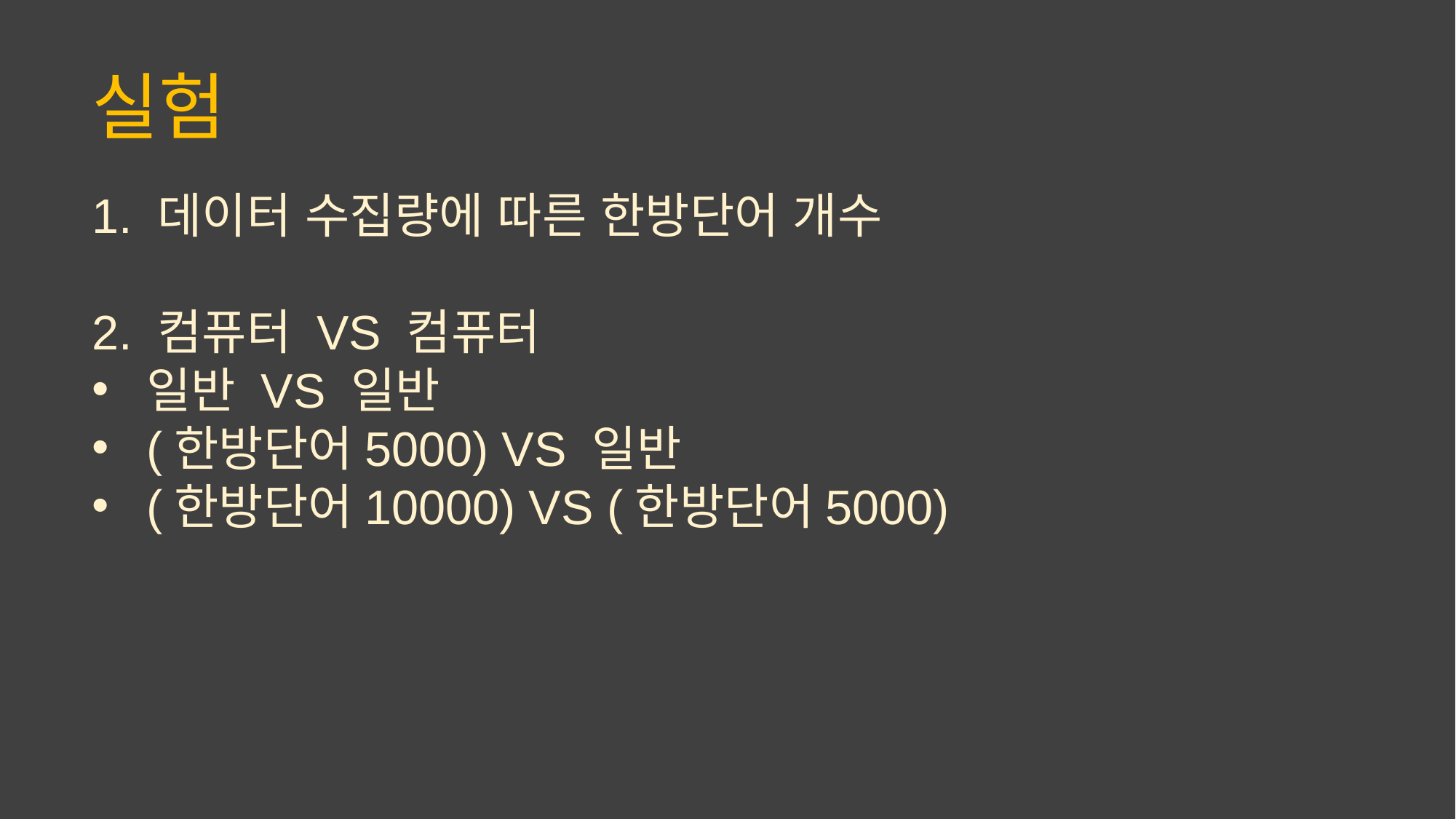

실험
1. 데이터 수집량에 따른 한방단어 개수

2. 컴퓨터 VS 컴퓨터
일반 VS 일반
(한방단어5000) VS 일반
(한방단어10000) VS (한방단어5000)